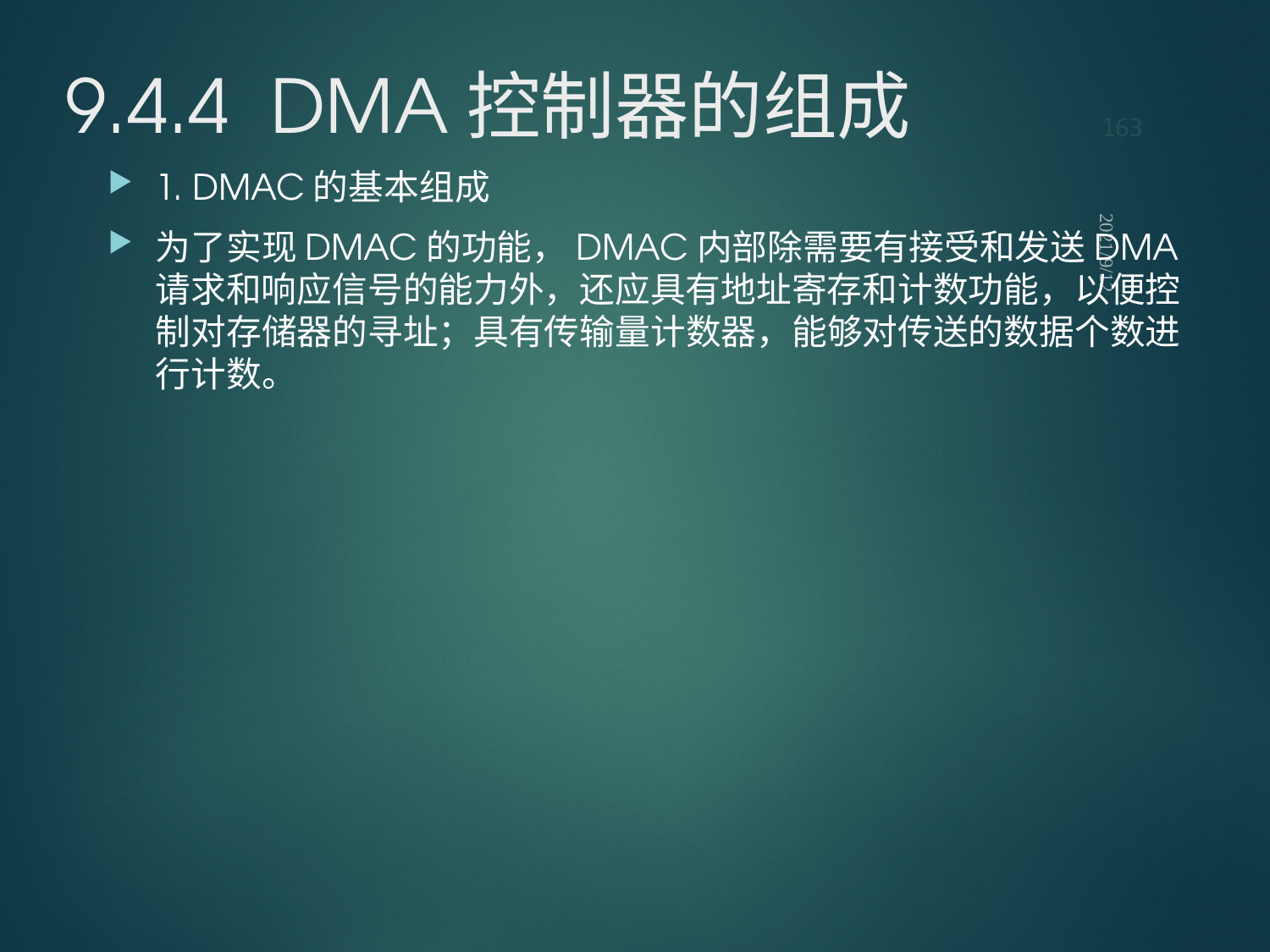

163
# 9.4.4  DMA控制器的组成
1. DMAC的基本组成
为了实现DMAC的功能，DMAC内部除需要有接受和发送DMA请求和响应信号的能力外，还应具有地址寄存和计数功能，以便控制对存储器的寻址；具有传输量计数器，能够对传送的数据个数进行计数。
2021/9/12